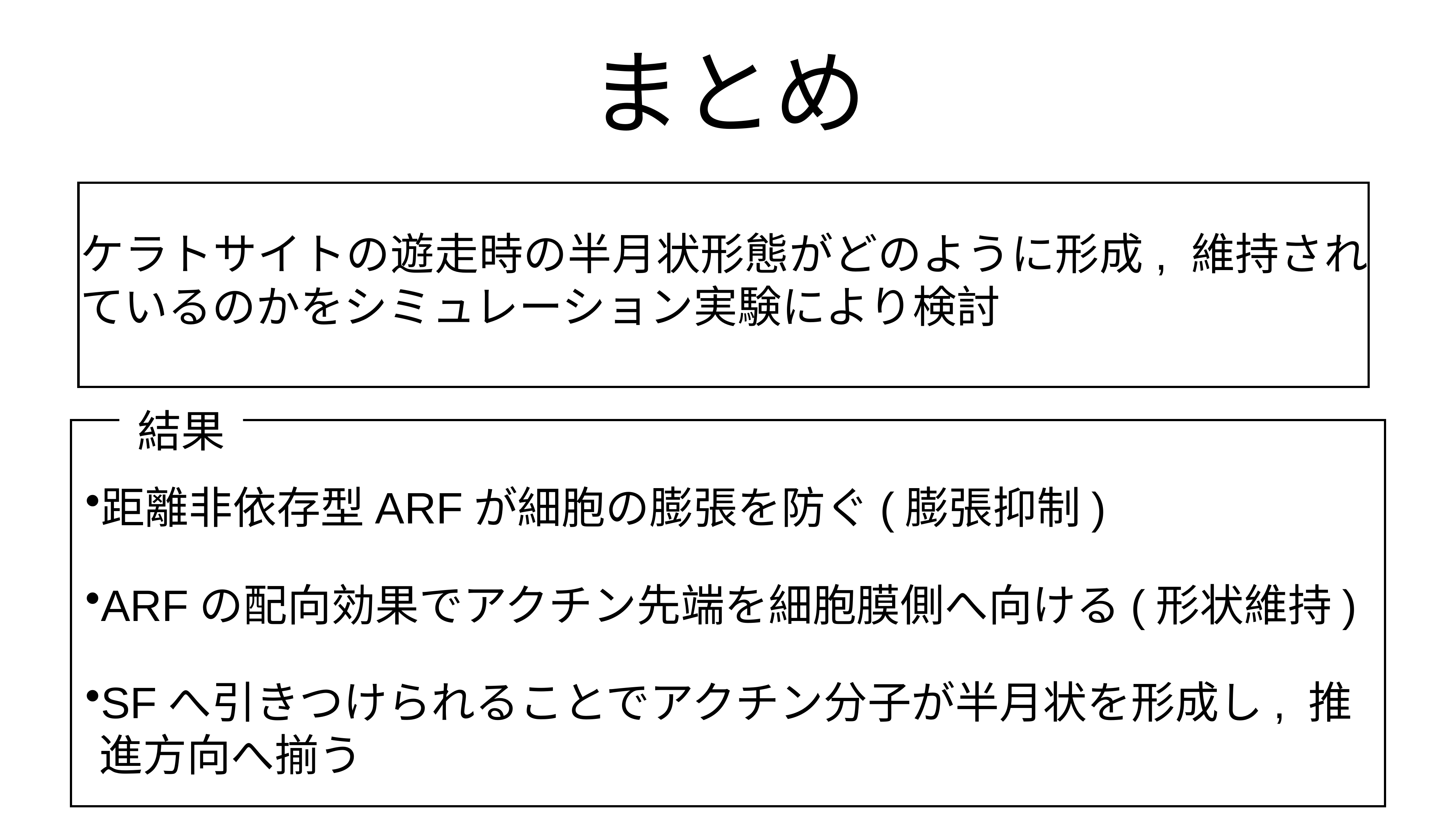

# まとめ
ケラトサイトの遊走時の半月状形態がどのように形成, 維持されているのかをシミュレーション実験により検討

結果

距離非依存型ARFが細胞の膨張を防ぐ(膨張抑制)
ARFの配向効果でアクチン先端を細胞膜側へ向ける(形状維持)
SFへ引きつけられることでアクチン分子が半月状を形成し, 推進方向へ揃う